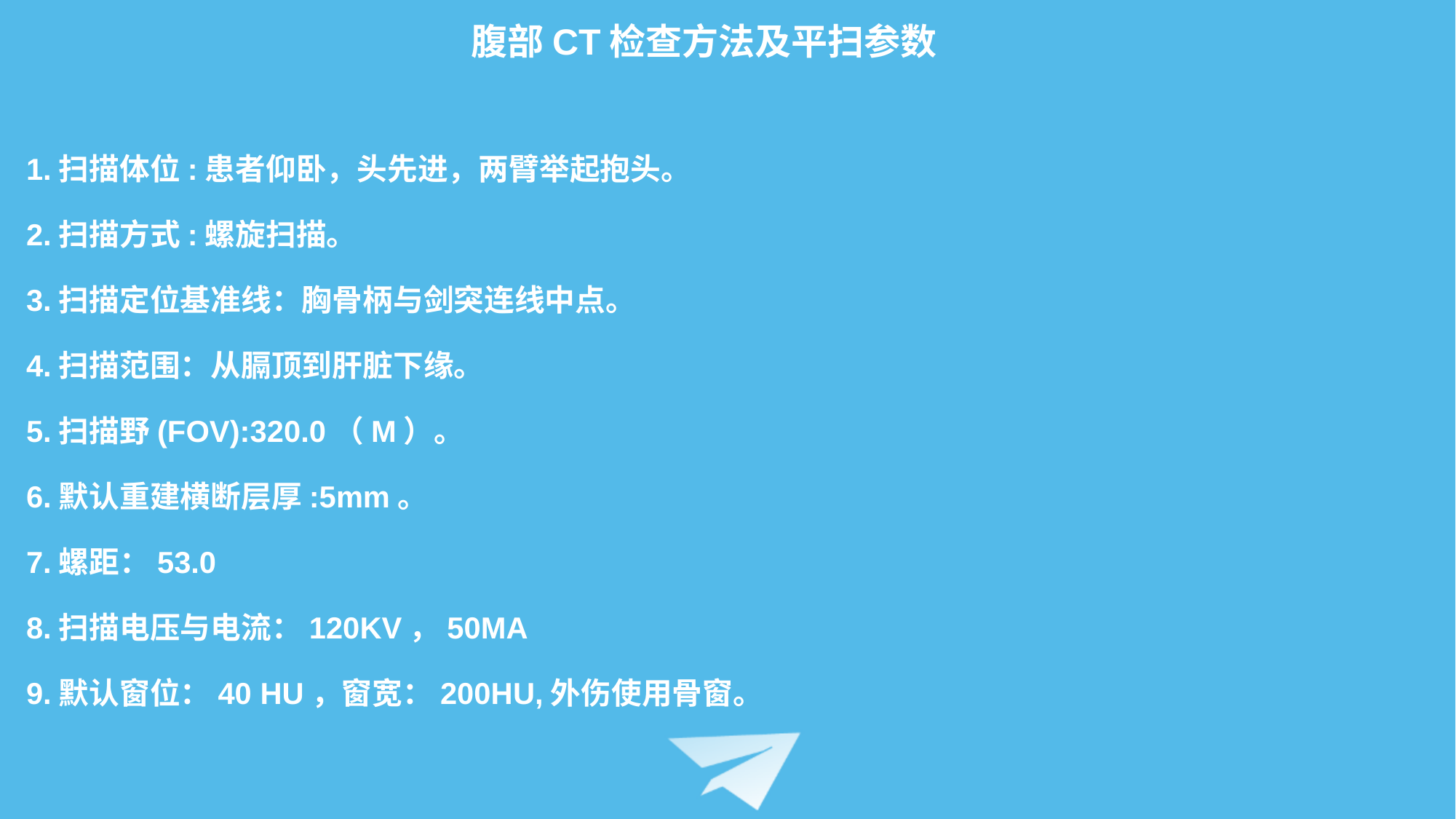

# 腹部CT检查方法及平扫参数
1.扫描体位:患者仰卧，头先进，两臂举起抱头。
2.扫描方式:螺旋扫描。
3.扫描定位基准线：胸骨柄与剑突连线中点。
4.扫描范围：从膈顶到肝脏下缘。
5.扫描野(FOV):320.0（M）。
6.默认重建横断层厚:5mm。
7.螺距：53.0
8.扫描电压与电流：120KV，50MA
9.默认窗位：40 HU，窗宽：200HU,外伤使用骨窗。